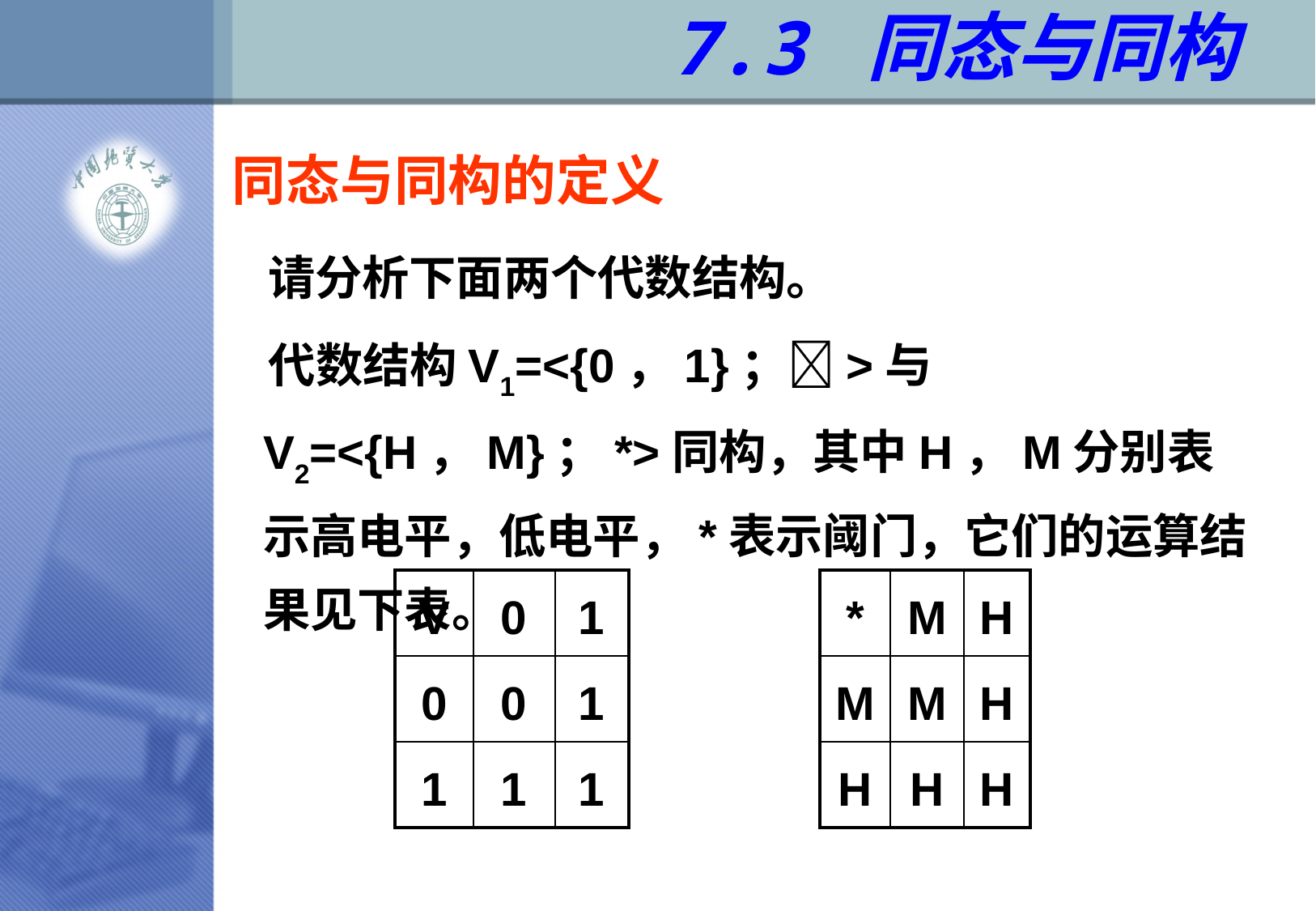

# 7.3 同态与同构
   同态与同构的定义
      请分析下面两个代数结构。
       代数结构V1=<{0，1}；∨>与V2=<{H，M}；*>同构，其中H，M分别表示高电平，低电平，*表示阈门，它们的运算结果见下表。
| V | 0 | 1 |
| --- | --- | --- |
| 0 | 0 | 1 |
| 1 | 1 | 1 |
| \* | M | H |
| --- | --- | --- |
| M | M | H |
| H | H | H |